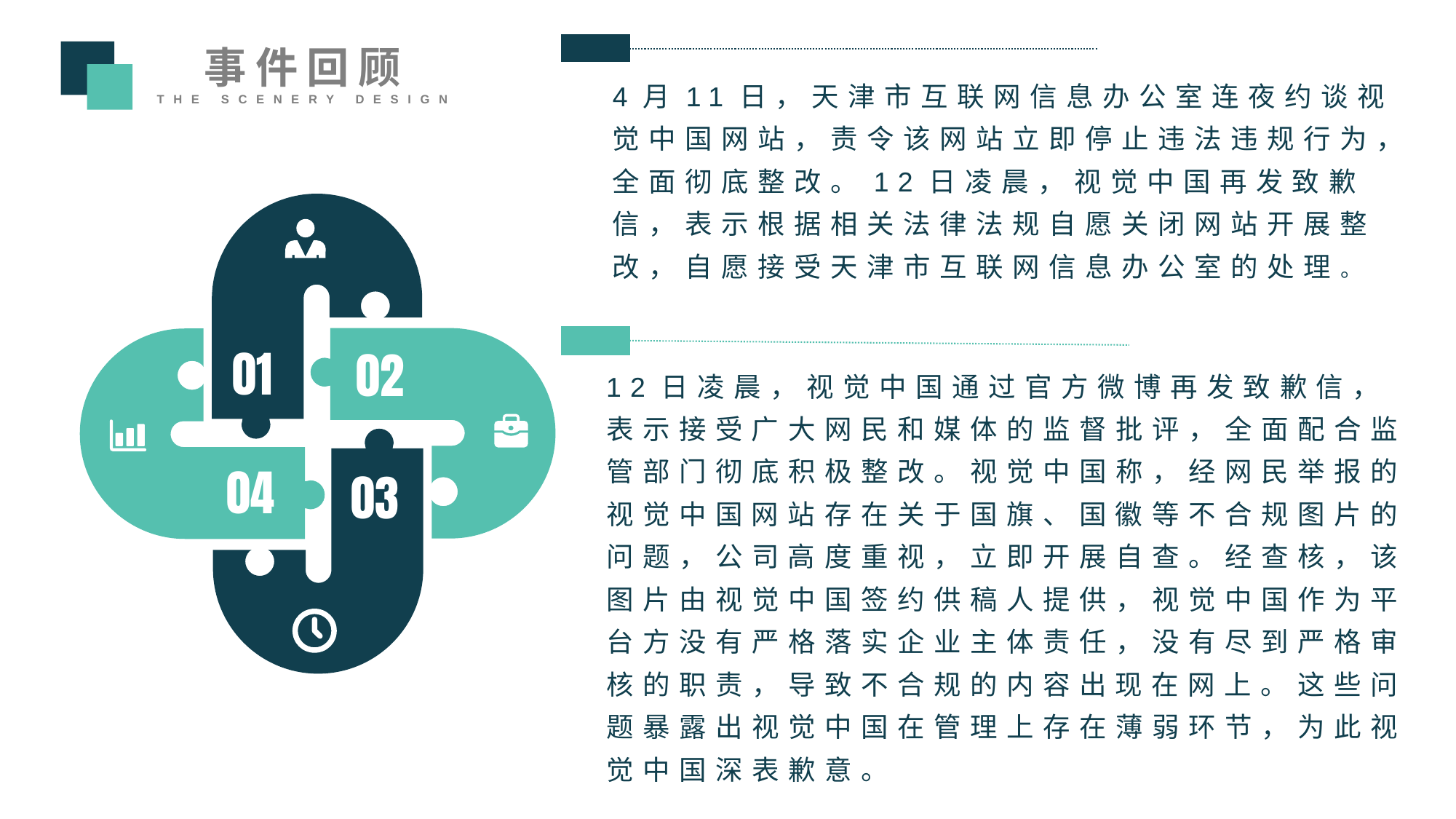

事件回顾
THE Scenery DESIGN

4月11日，天津市互联网信息办公室连夜约谈视觉中国网站，责令该网站立即停止违法违规行为，全面彻底整改。12日凌晨，视觉中国再发致歉信，表示根据相关法律法规自愿关闭网站开展整改，自愿接受天津市互联网信息办公室的处理。

12日凌晨，视觉中国通过官方微博再发致歉信，表示接受广大网民和媒体的监督批评，全面配合监管部门彻底积极整改。视觉中国称，经网民举报的视觉中国网站存在关于国旗、国徽等不合规图片的问题，公司高度重视，立即开展自查。经查核，该图片由视觉中国签约供稿人提供，视觉中国作为平台方没有严格落实企业主体责任，没有尽到严格审核的职责，导致不合规的内容出现在网上。这些问题暴露出视觉中国在管理上存在薄弱环节，为此视觉中国深表歉意。

01
02

04
03